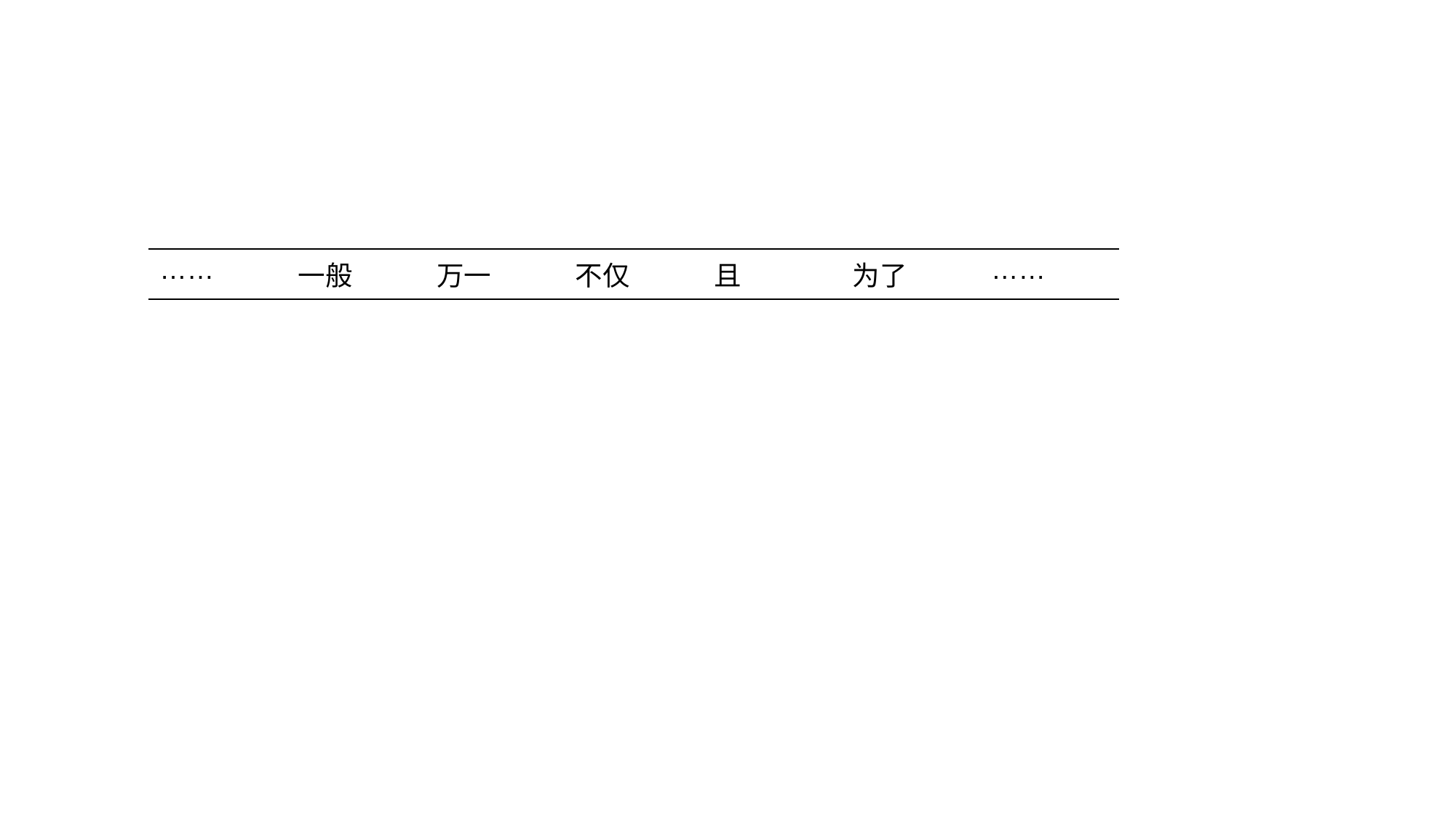

| …… | 一般 | 万一 | 不仅 | 且 | 为了 | …… |
| --- | --- | --- | --- | --- | --- | --- |